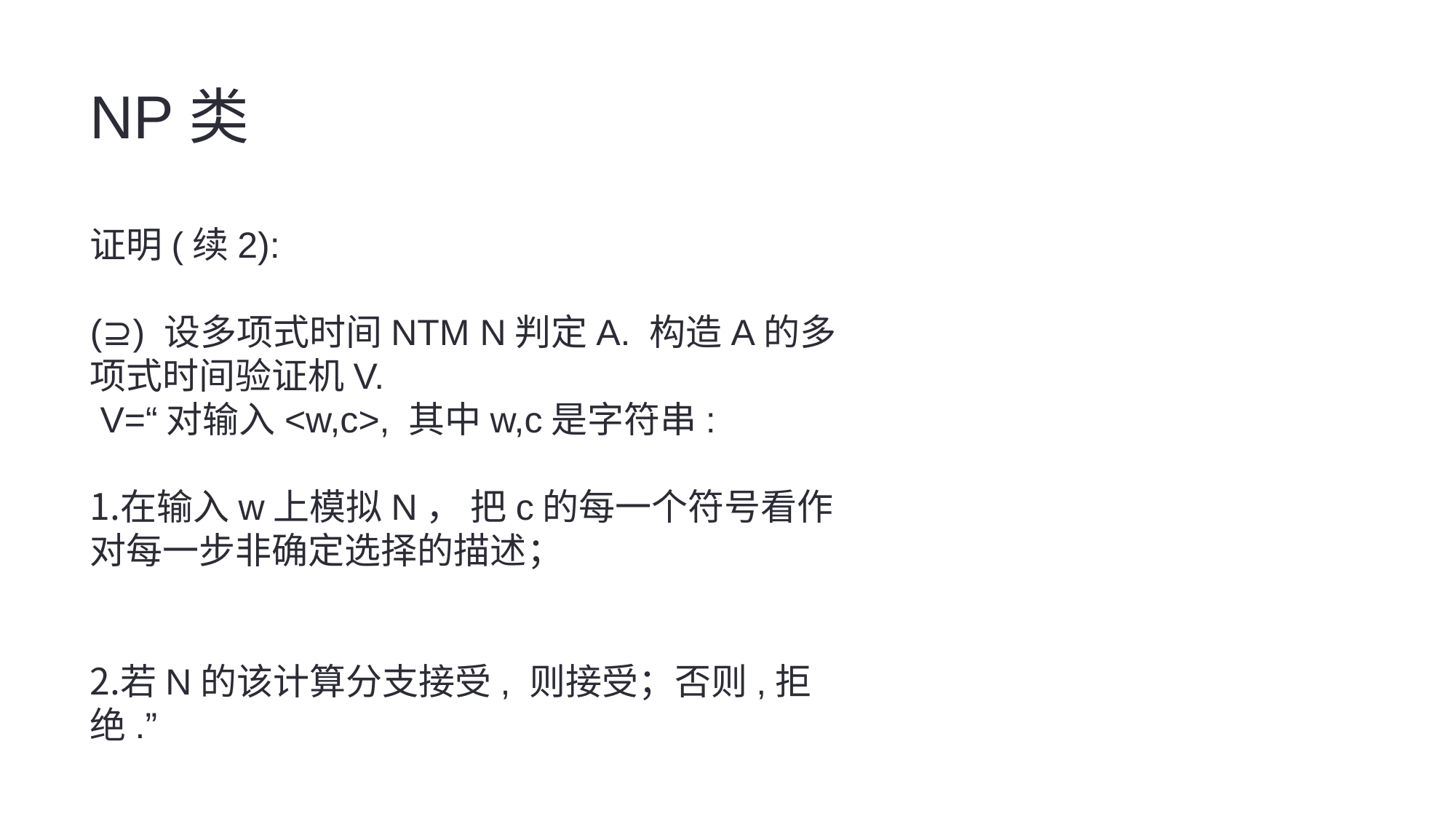

NP类
证明(续2):

(⊇) 设多项式时间NTM N判定A. 构造A的多项式时间验证机V.
 V=“对输入<w,c>, 其中w,c是字符串:

在输入w上模拟N， 把c的每一个符号看作对每一步非确定选择的描述；

若N的该计算分支接受, 则接受；否则,拒绝.”